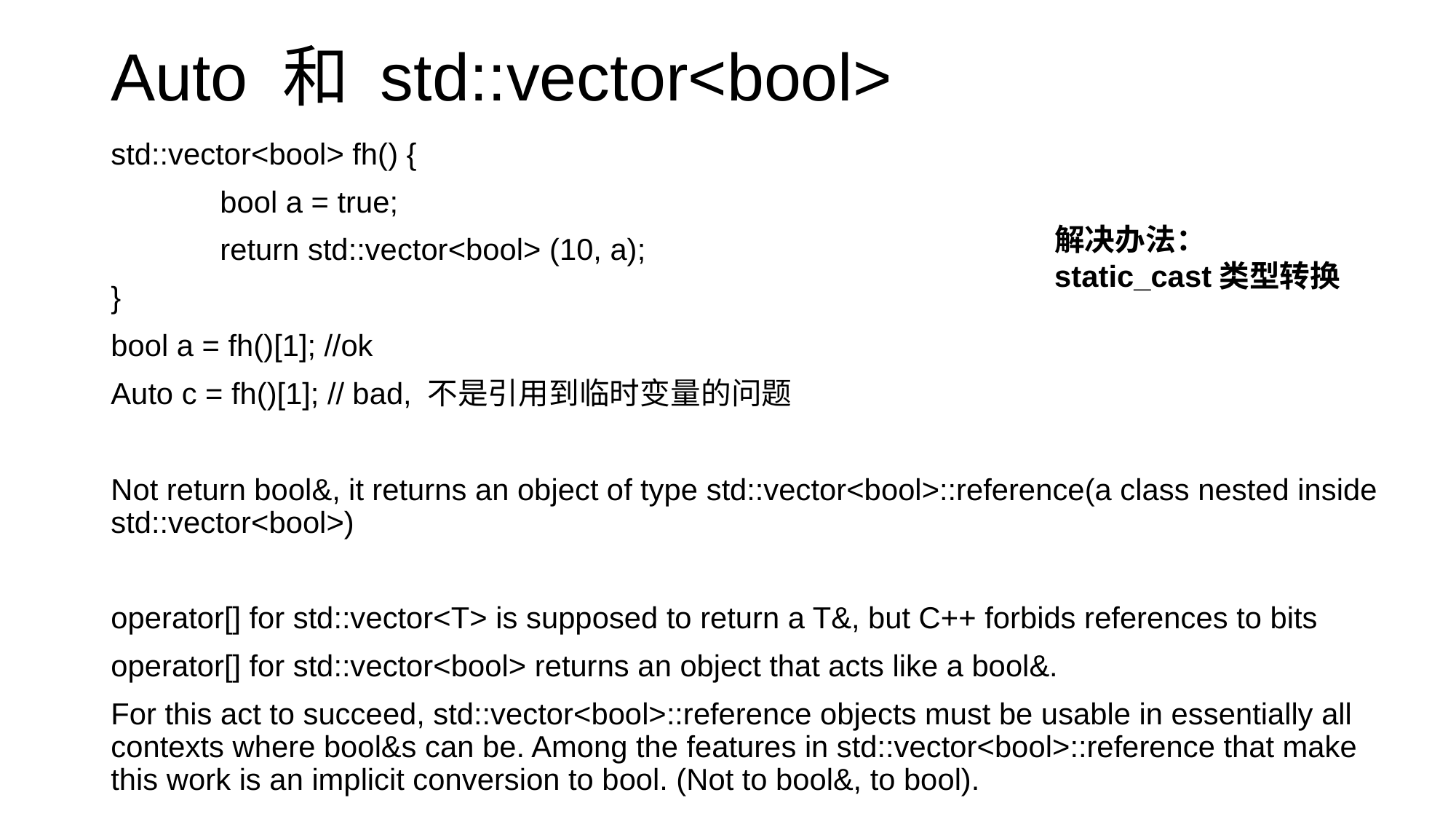

# Auto 和 std::vector<bool>
std::vector<bool> fh() {
	bool a = true;
	return std::vector<bool> (10, a);
}
bool a = fh()[1]; //ok
Auto c = fh()[1]; // bad, 不是引用到临时变量的问题

Not return bool&, it returns an object of type std::vector<bool>::reference(a class nested inside std::vector<bool>)

operator[] for std::vector<T> is supposed to return a T&, but C++ forbids references to bits
operator[] for std::vector<bool> returns an object that acts like a bool&.
For this act to succeed, std::vector<bool>::reference objects must be usable in essentially all contexts where bool&s can be. Among the features in std::vector<bool>::reference that make this work is an implicit conversion to bool. (Not to bool&, to bool).
解决办法：static_cast类型转换